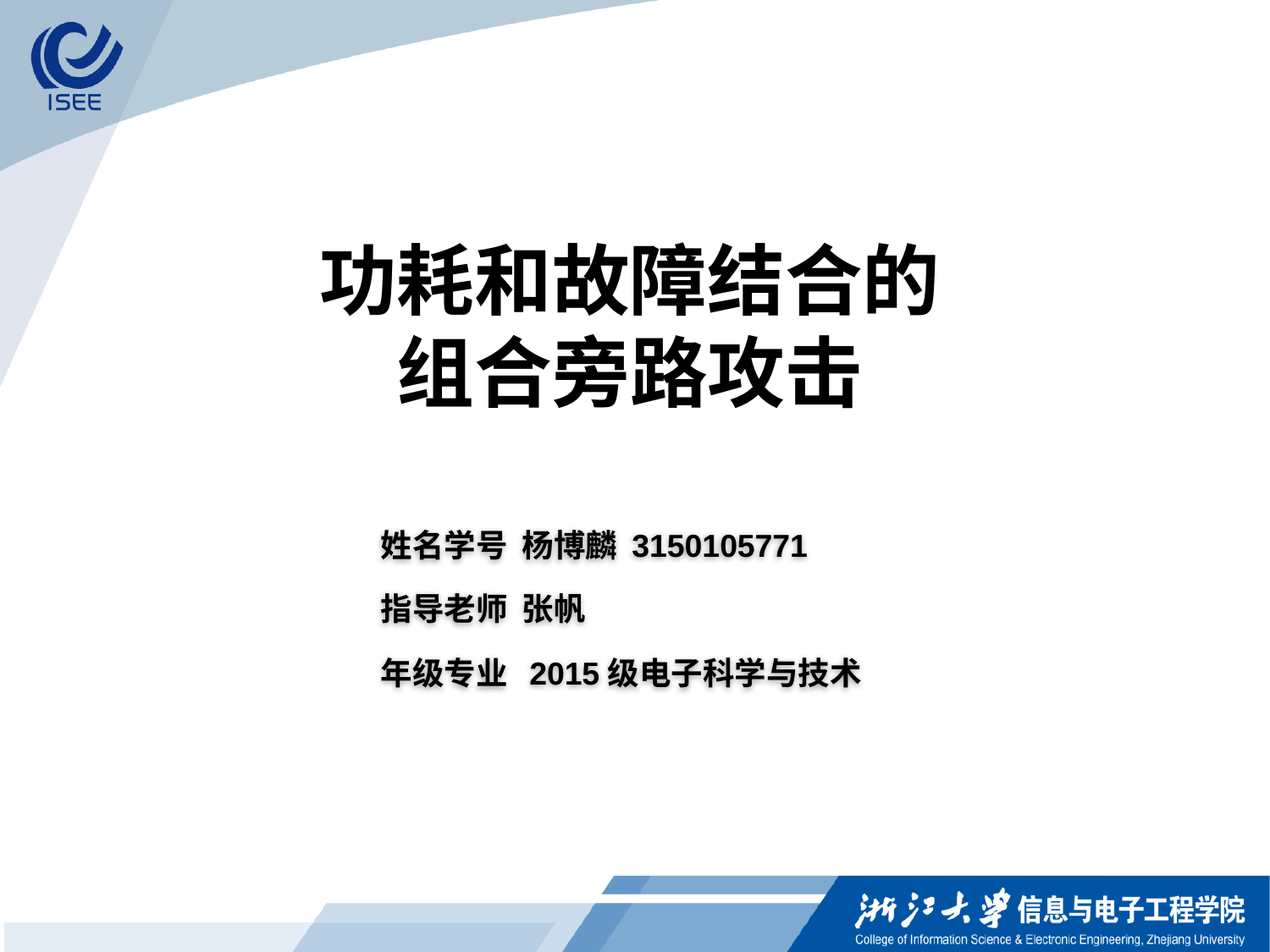

功耗和故障结合的
组合旁路攻击
姓名学号  杨博麟 3150105771
指导老师  张帆
年级专业  2015级电子科学与技术